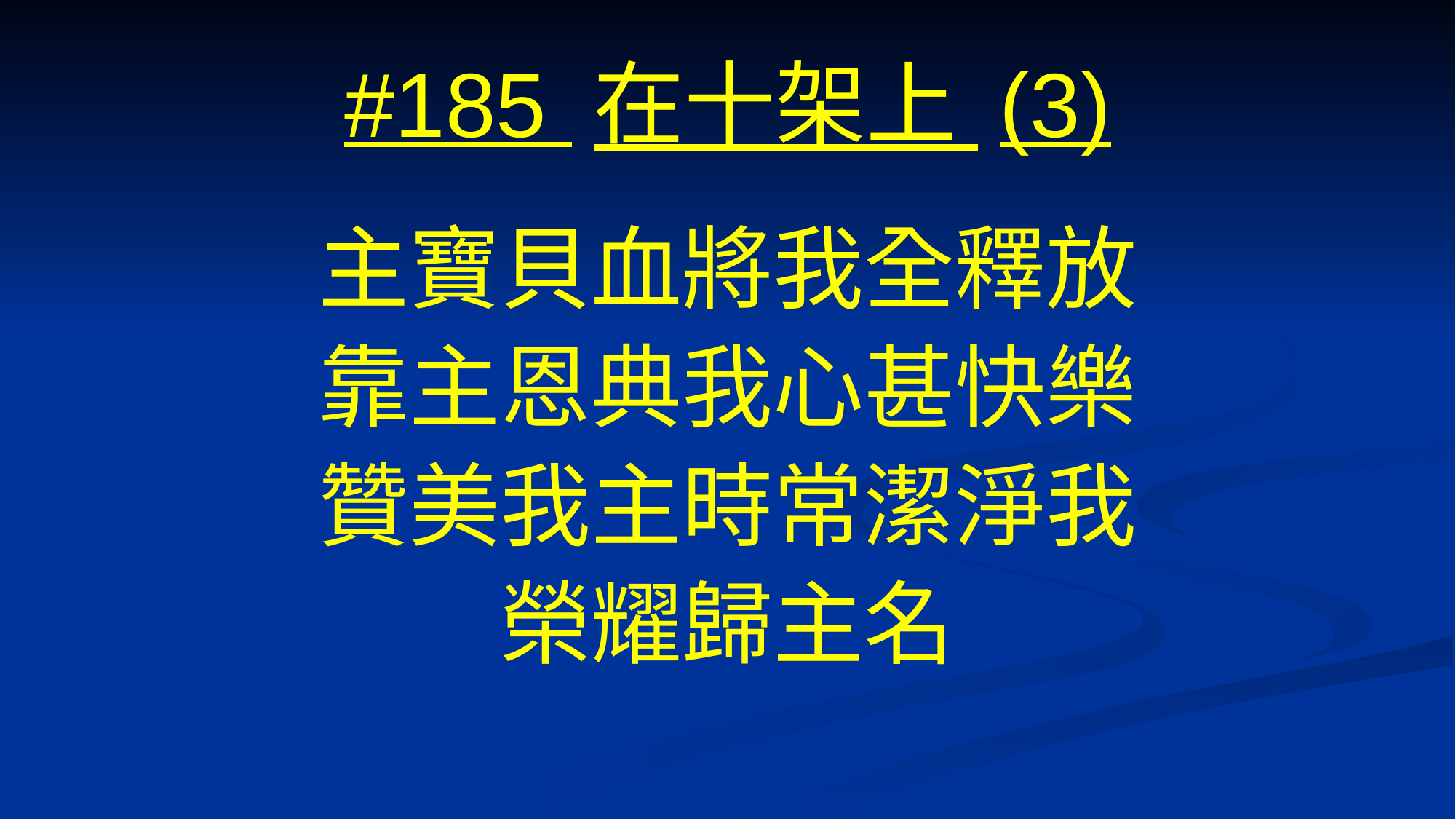

# #185 在十架上 (3)
主寶貝血將我全釋放
靠主恩典我心甚快樂
贊美我主時常潔淨我
榮耀歸主名